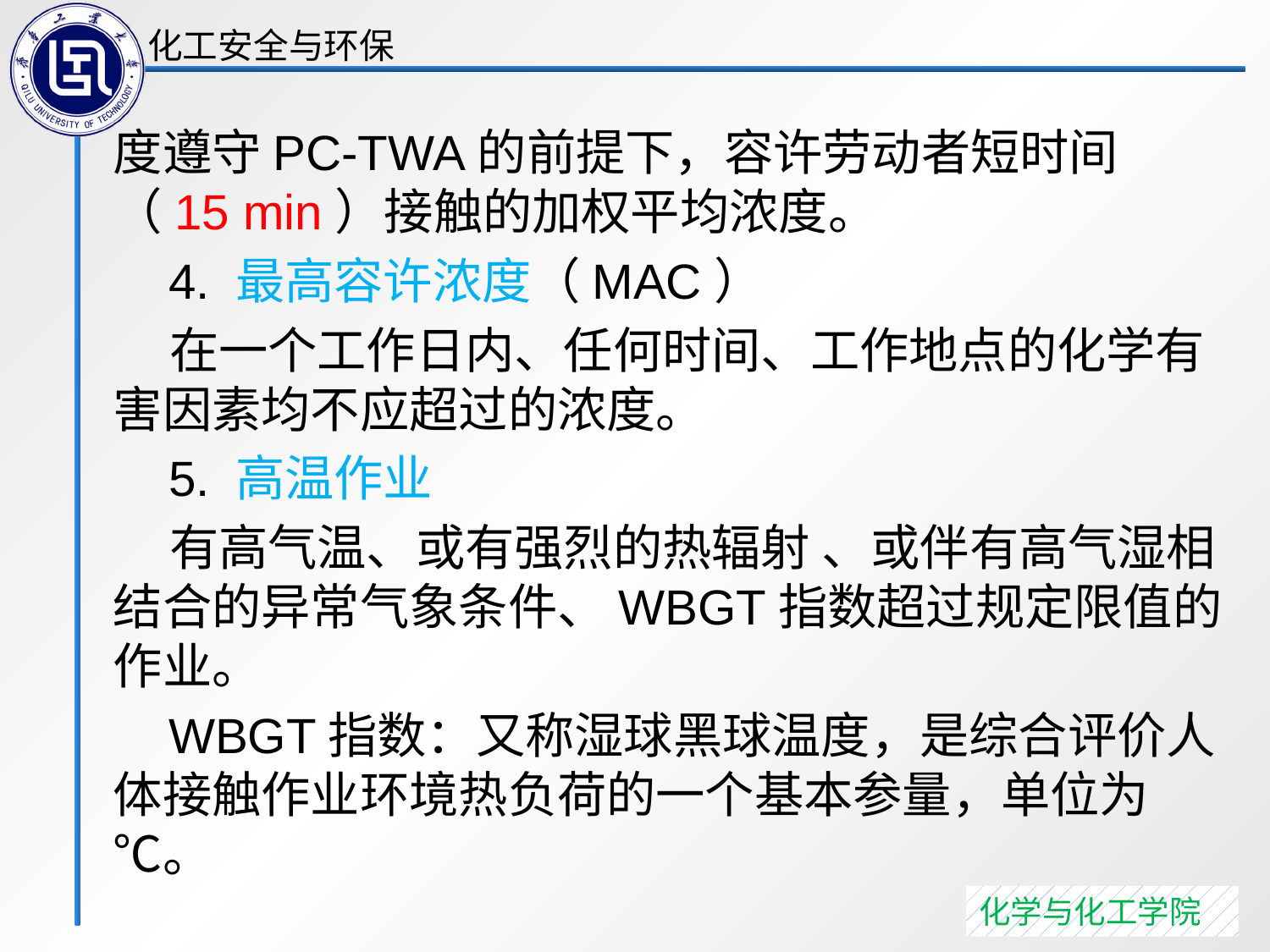

度遵守PC-TWA的前提下，容许劳动者短时间（15 min）接触的加权平均浓度。
    4. 最高容许浓度（MAC）
    在一个工作日内、任何时间、工作地点的化学有害因素均不应超过的浓度。
    5. 高温作业
    有高气温、或有强烈的热辐射 、或伴有高气湿相结合的异常气象条件、WBGT指数超过规定限值的作业。
    WBGT指数：又称湿球黑球温度，是综合评价人体接触作业环境热负荷的一个基本参量，单位为℃。